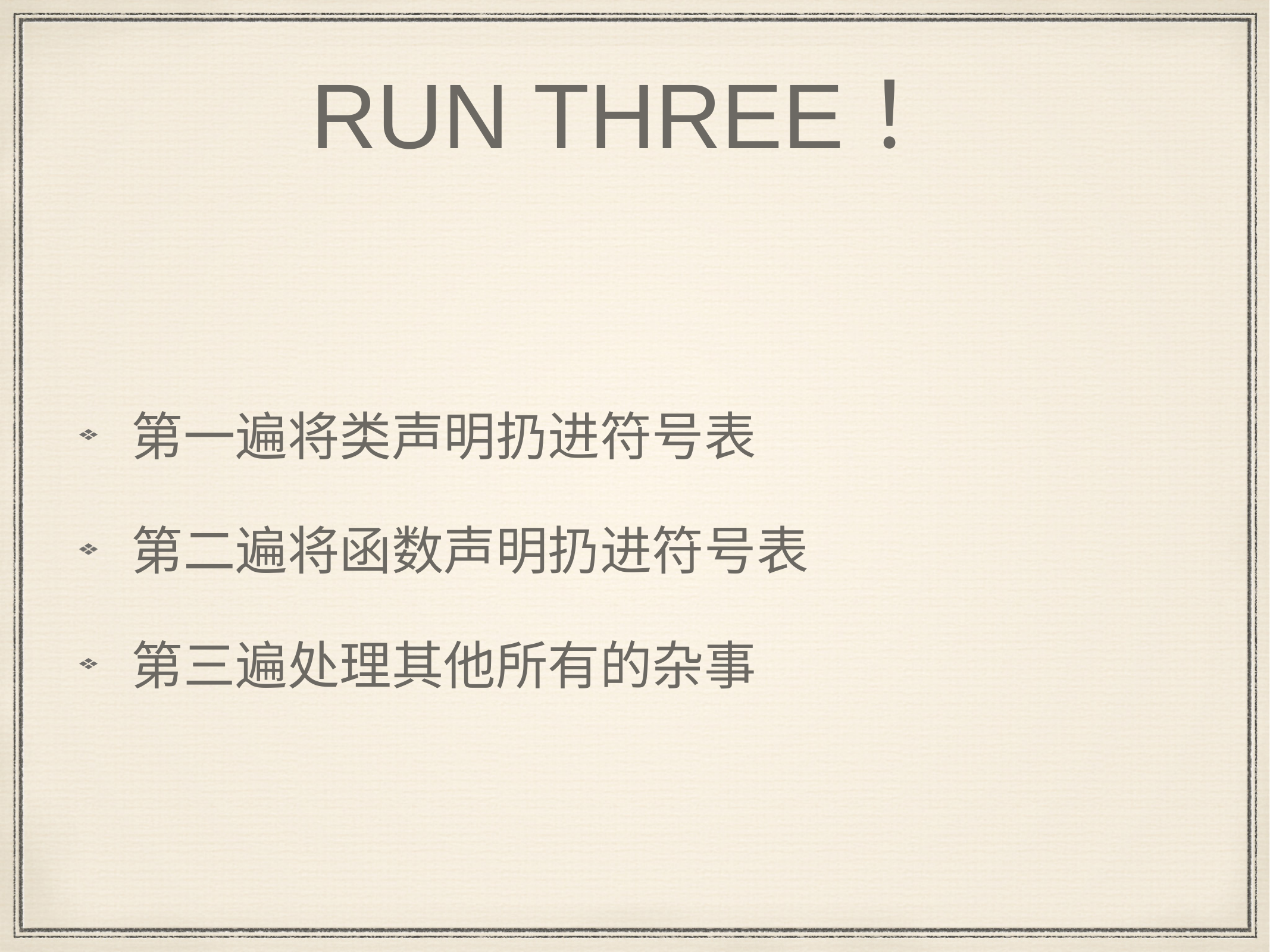

# RUN THREE！
第一遍将类声明扔进符号表
第二遍将函数声明扔进符号表
第三遍处理其他所有的杂事